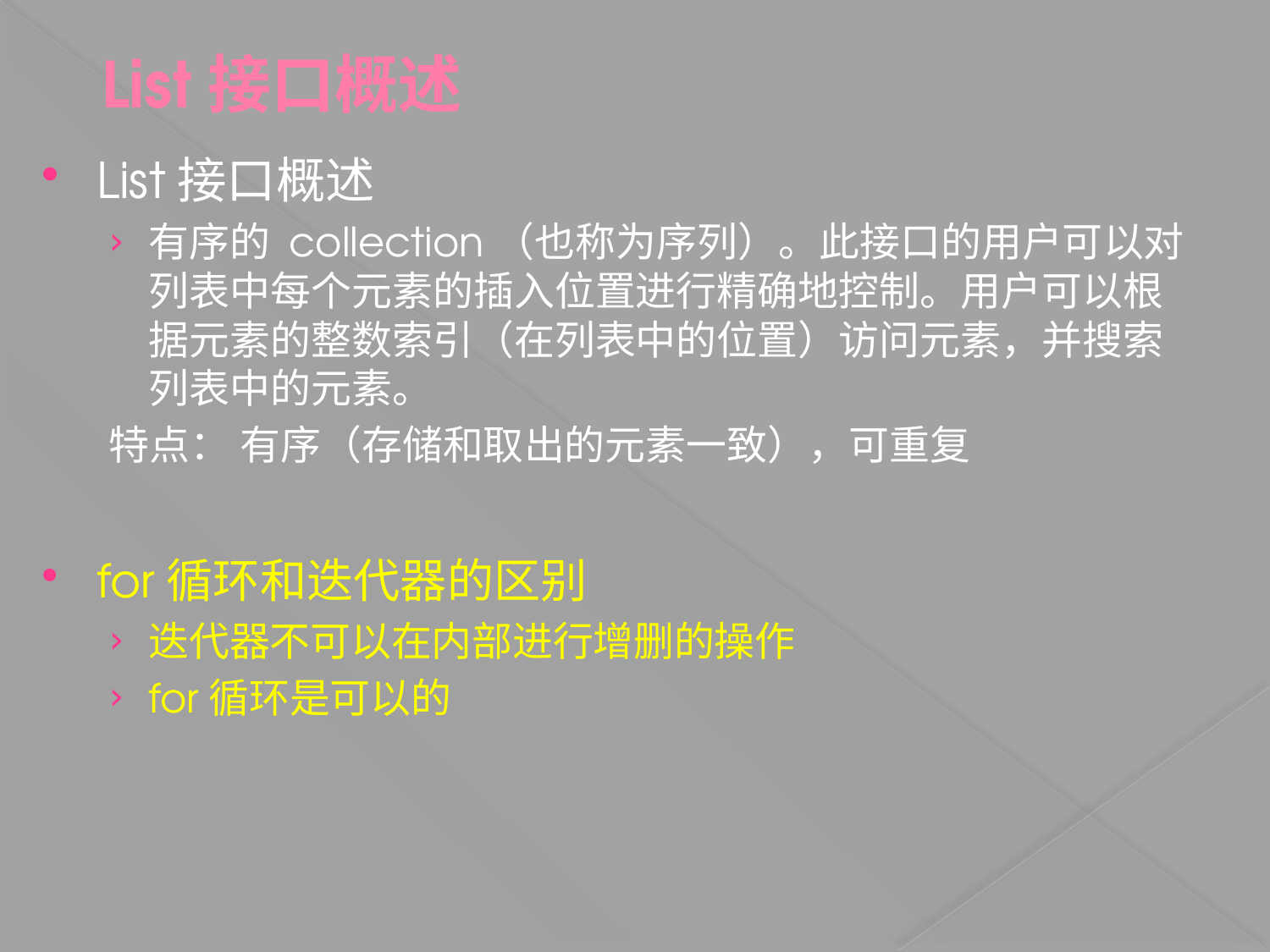

# List接口概述
List接口概述
有序的 collection（也称为序列）。此接口的用户可以对列表中每个元素的插入位置进行精确地控制。用户可以根据元素的整数索引（在列表中的位置）访问元素，并搜索列表中的元素。
特点： 有序（存储和取出的元素一致），可重复

for循环和迭代器的区别
迭代器不可以在内部进行增删的操作
for循环是可以的